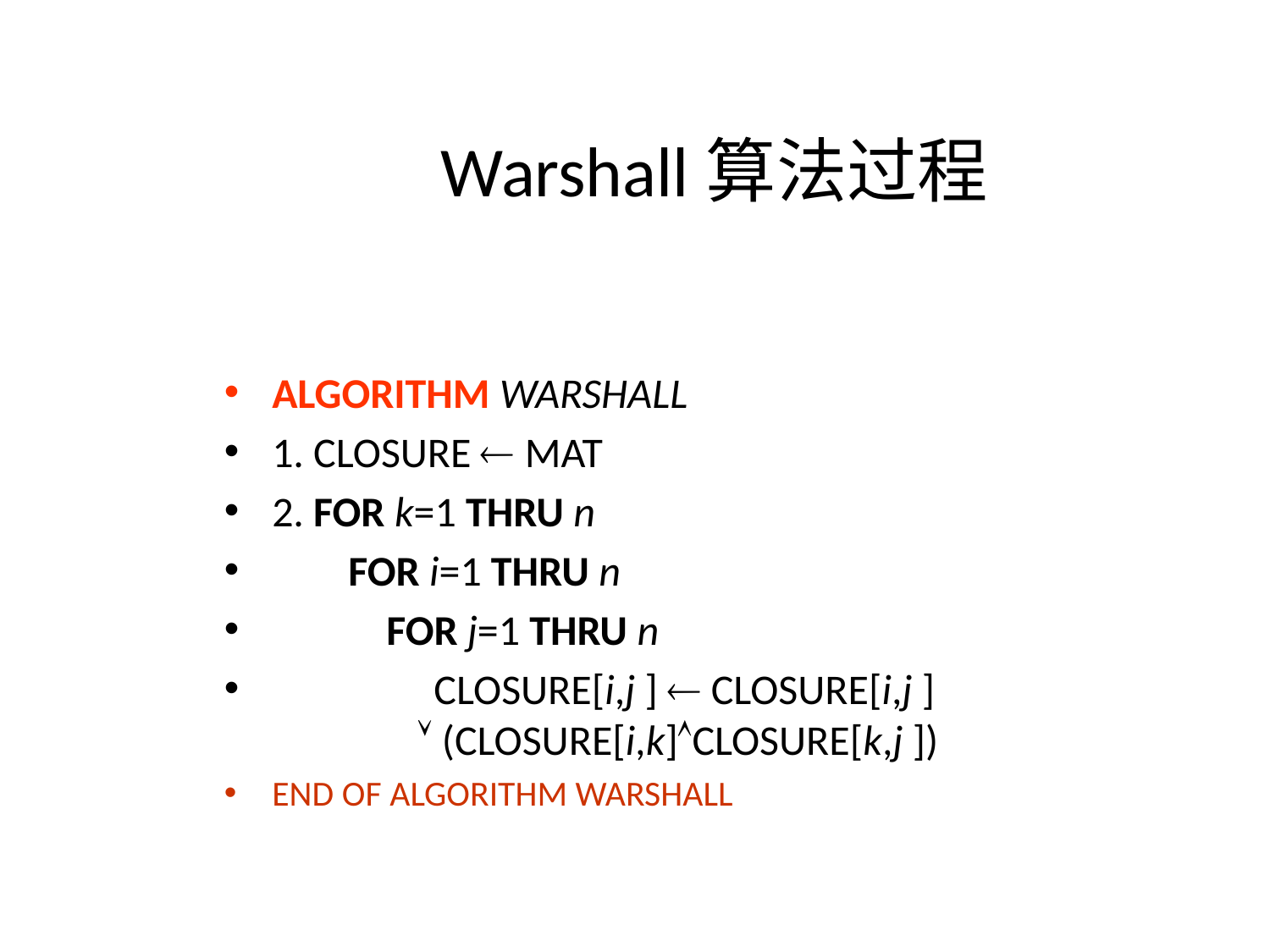

# Warshall算法过程
ALGORITHM WARSHALL
1. CLOSURE ← MAT
2. FOR k=1 THRU n
        FOR i=1 THRU n
            FOR j=1 THRU n
                 CLOSURE[i,j ] ← CLOSURE[i,j ] 		     	  ∨ (CLOSURE[i,k]∧CLOSURE[k,j ])
END OF ALGORITHM WARSHALL